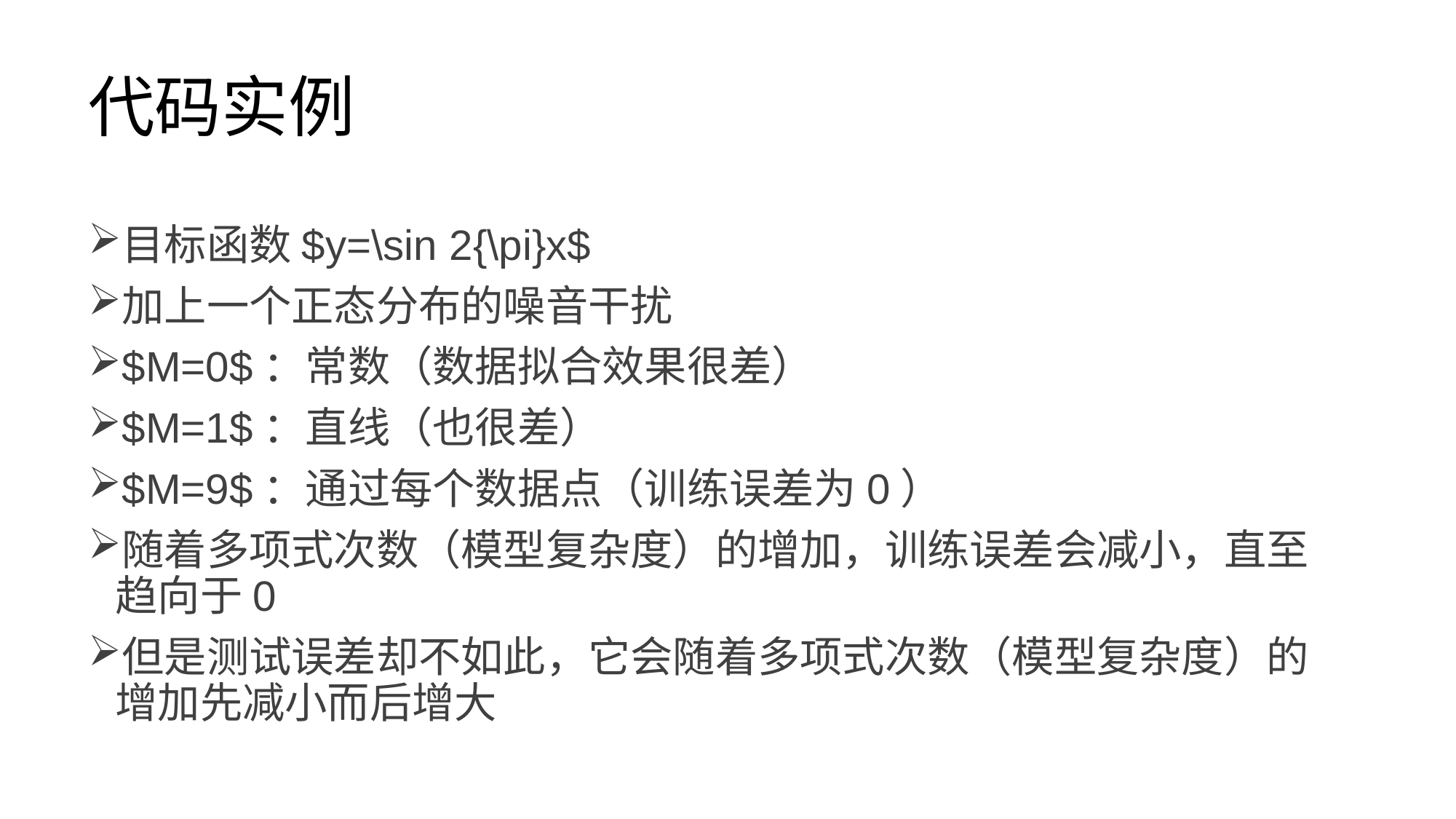

# 代码实例
目标函数$y=\sin 2{\pi}x$
加上一个正态分布的噪音干扰
$M=0$：常数（数据拟合效果很差）
$M=1$：直线（也很差）
$M=9$：通过每个数据点（训练误差为0）
随着多项式次数（模型复杂度）的增加，训练误差会减小，直至趋向于0
但是测试误差却不如此，它会随着多项式次数（模型复杂度）的增加先减小而后增大